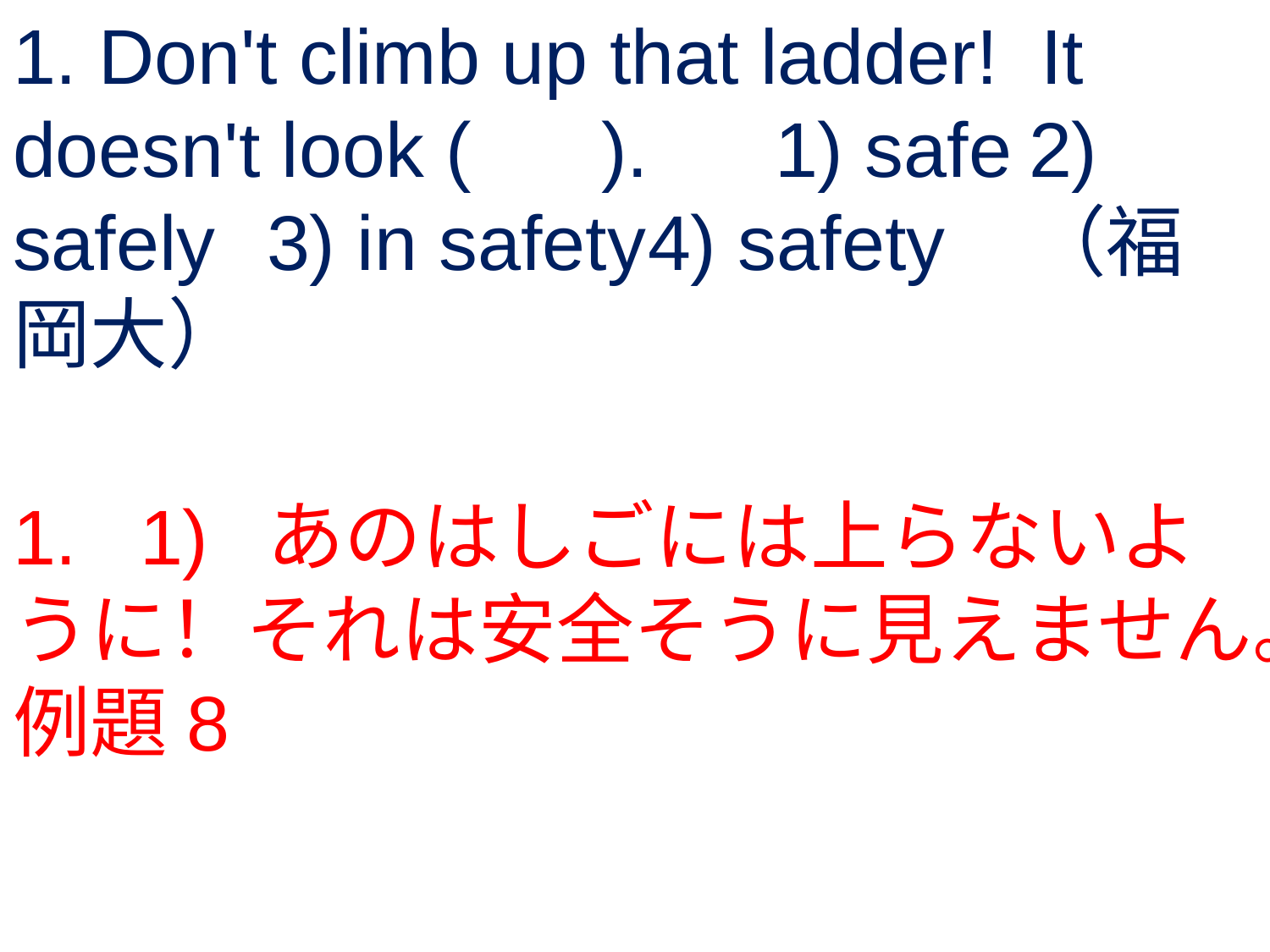

# 1. Don't climb up that ladder!  It doesn't look (      ).	1) safe	2) safely	3) in safety	4) safety	（福岡大）
1.	1) 	あのはしごには上らないように！それは安全そうに見えません。例題8